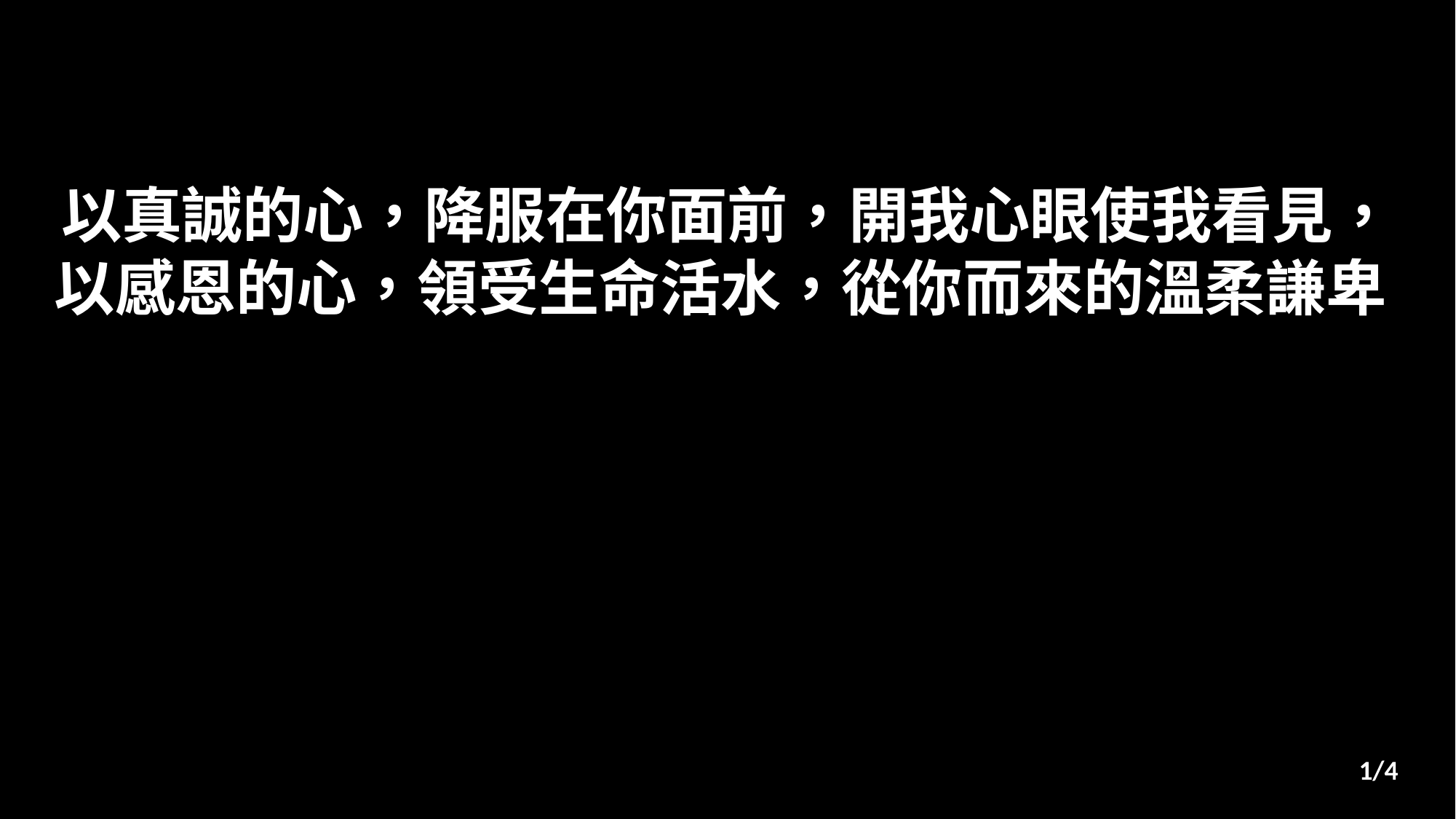

以真誠的心，降服在你面前，開我心眼使我看見，
以感恩的心，領受生命活水，從你而來的溫柔謙卑
1/4